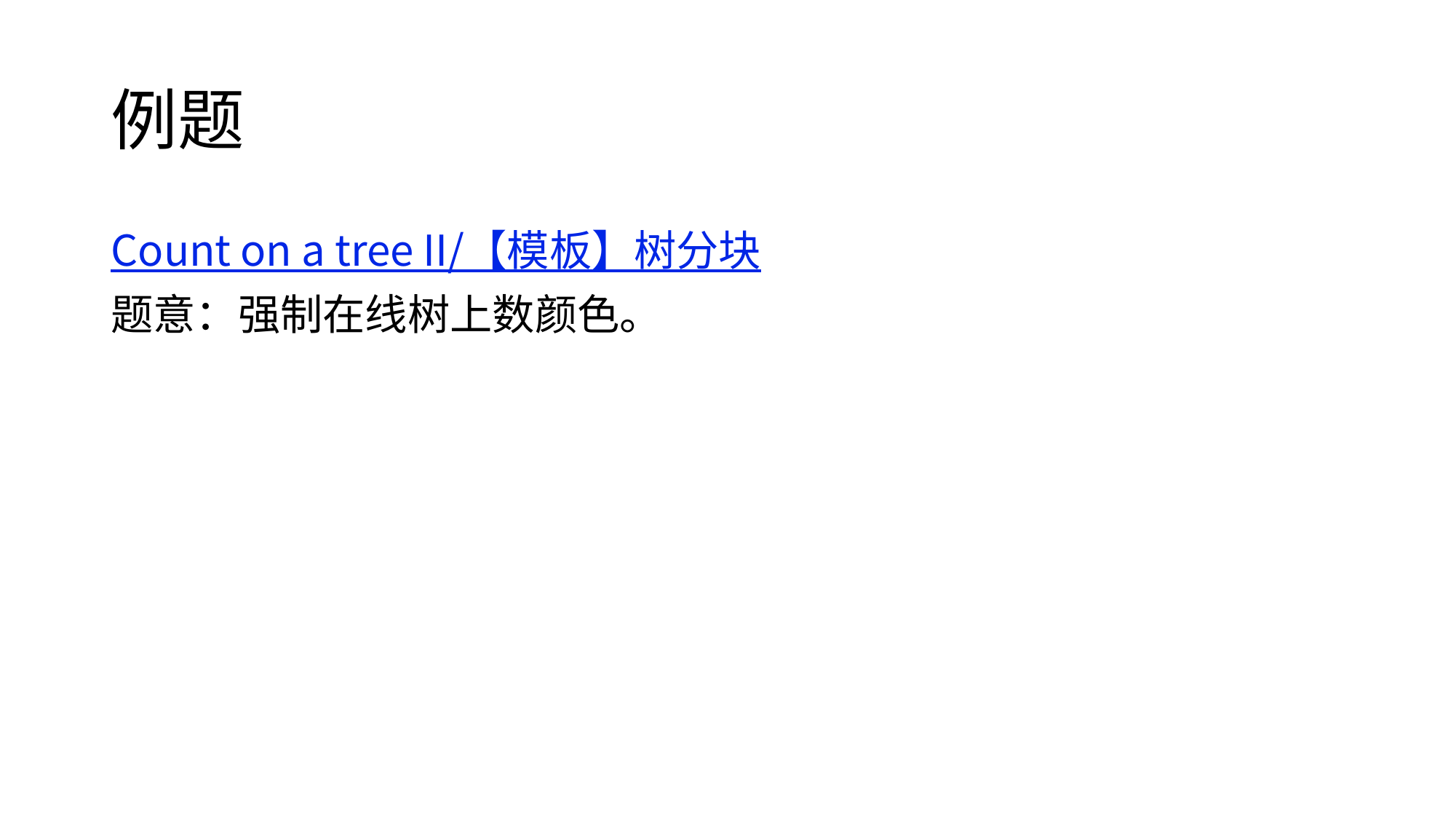

# 例题
Count on a tree II/【模板】树分块
题意：强制在线树上数颜色。